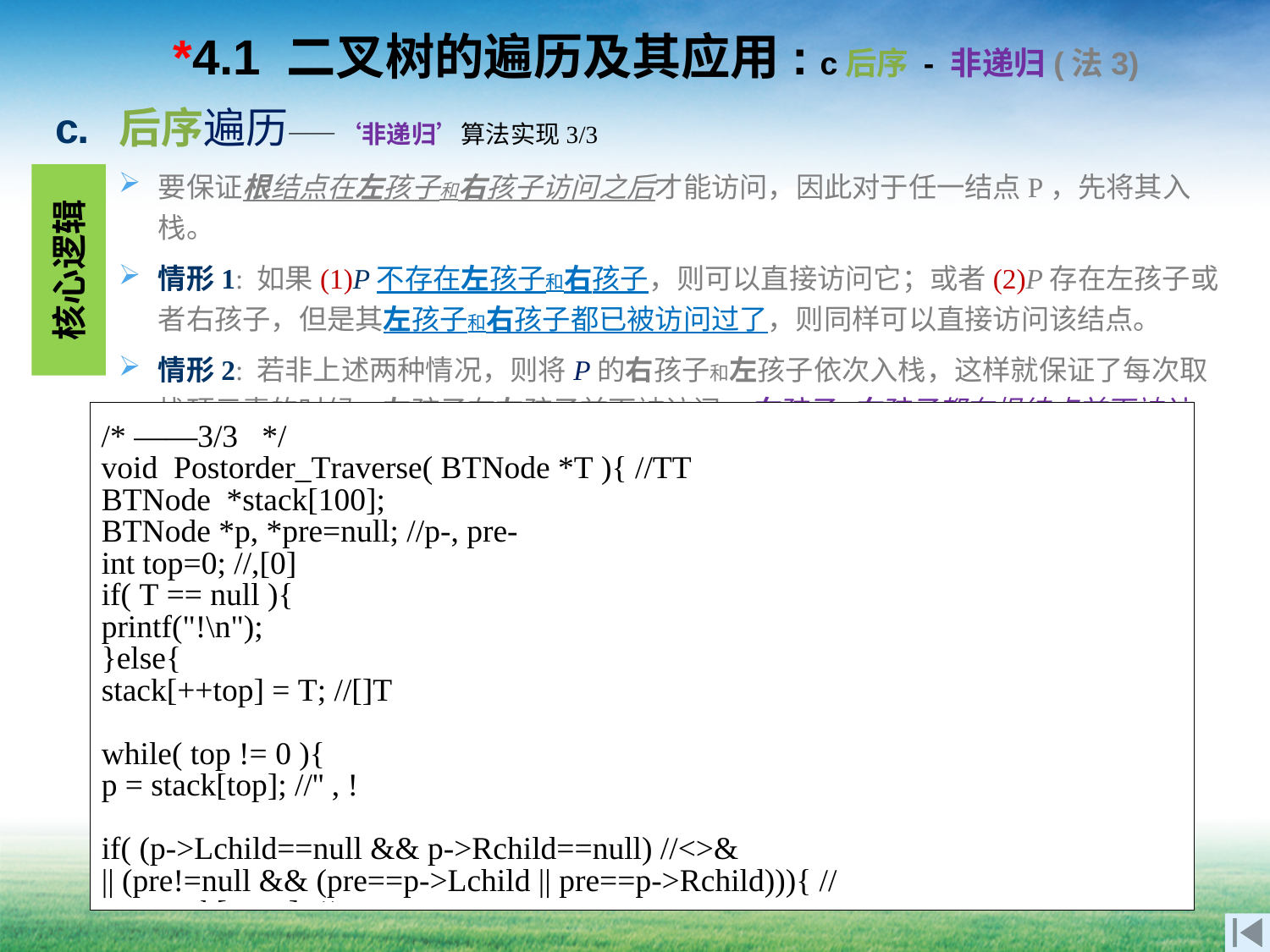

# *4.1 二叉树的遍历及其应用: c后序 - 非递归(法3)
后序遍历——‘非递归’算法实现3/3
要保证根结点在左孩子和右孩子访问之后才能访问，因此对于任一结点P，先将其入栈。
情形1: 如果(1)P不存在左孩子和右孩子，则可以直接访问它；或者(2)P存在左孩子或者右孩子，但是其左孩子和右孩子都已被访问过了，则同样可以直接访问该结点。
情形2: 若非上述两种情况，则将P的右孩子和左孩子依次入栈，这样就保证了每次取栈顶元素的时候，左孩子在右孩子前面被访问，左孩子和右孩子都在根结点前面被访问。
核心逻辑